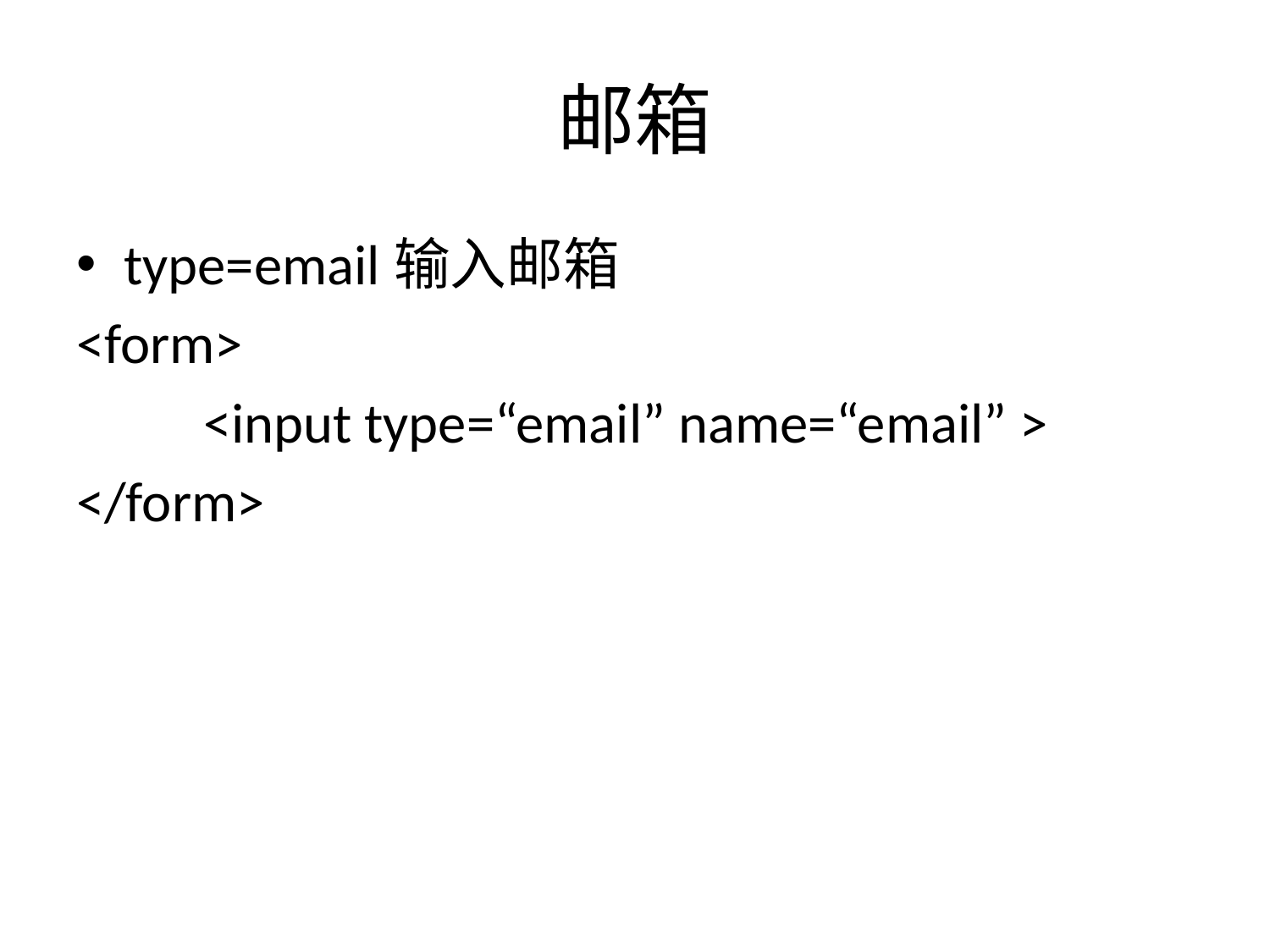

# 邮箱
type=email输入邮箱
<form>
	<input type=“email” name=“email” >
</form>